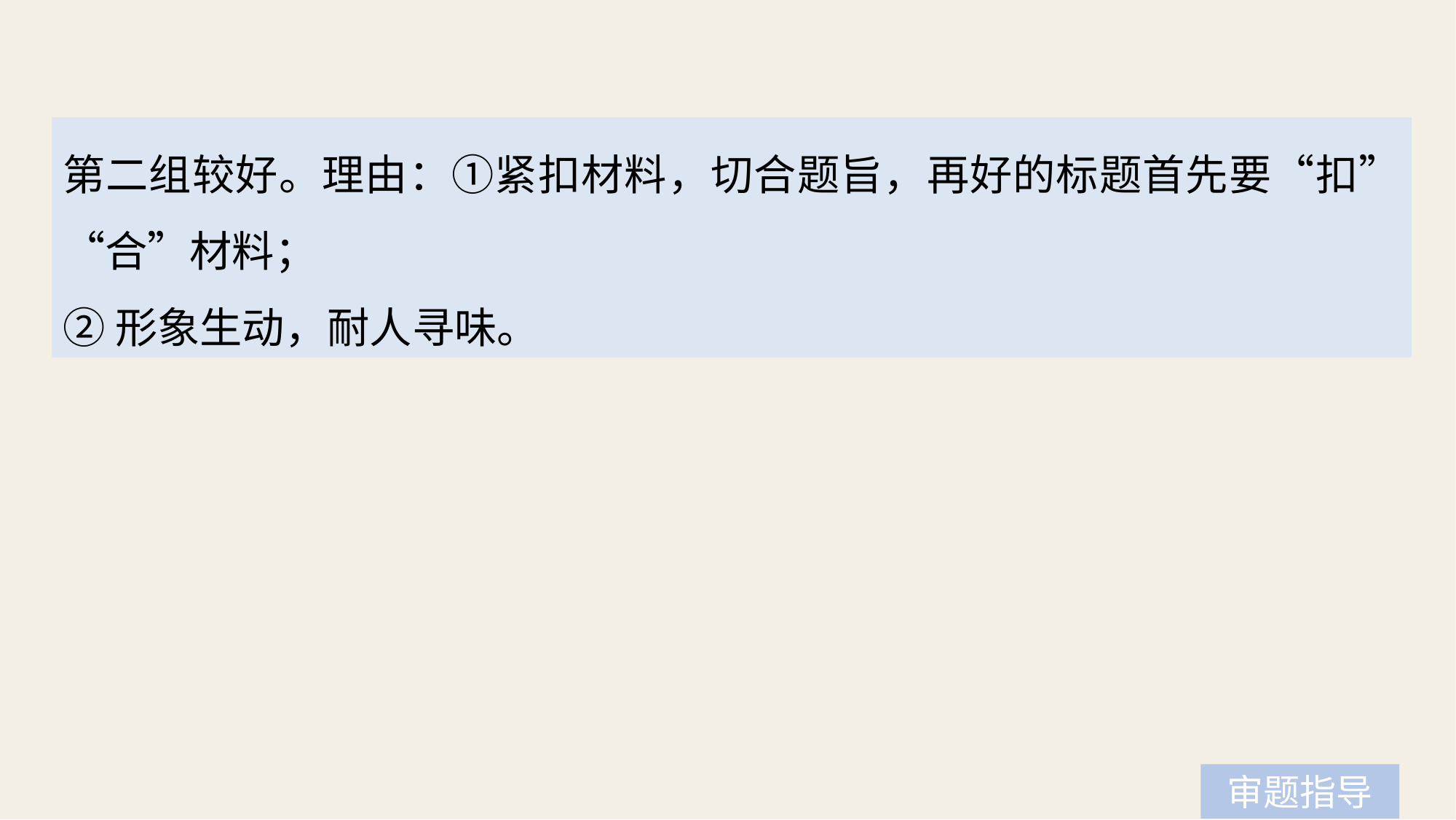

第二组较好。理由：①紧扣材料，切合题旨，再好的标题首先要“扣”“合”材料；
②形象生动，耐人寻味。
审题指导